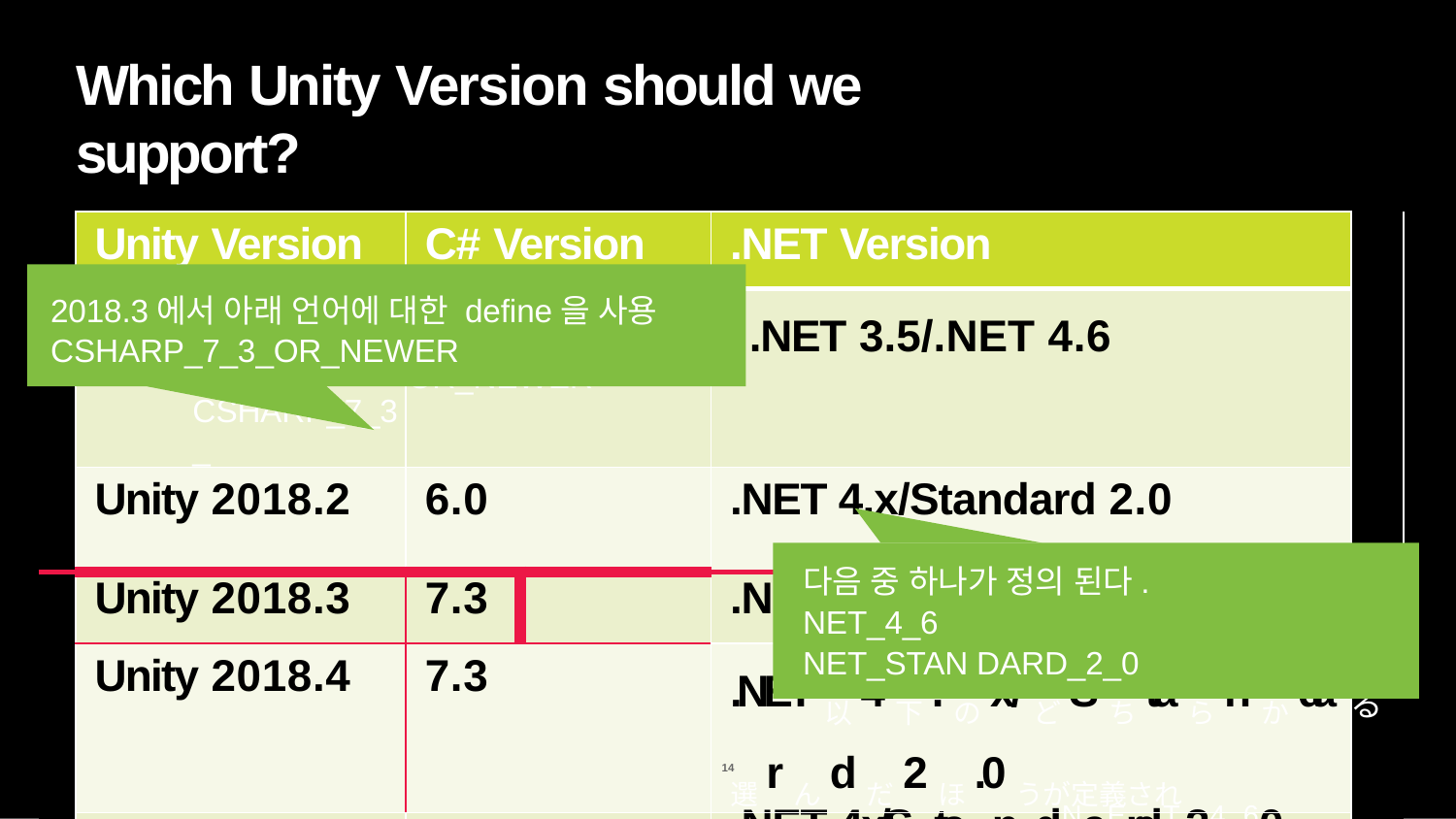

# Which Unity Version should we support?
| 2 | Unity Version | C# Version |  | .NET Version |  |
| --- | --- | --- | --- | --- | --- |
|  | 01U8.n3かityら2以0下1の7言.4語に CSHARP\_7\_3\_ | 関6す.0るdefineが使え OR\_NEWER |  | る.NET 3.5/.NET 4.6 |  |
|  | Unity 2018.2 | 6.0 |  | .NET 4.x/Standard 2.0 |  |
|  | Unity 2018.3 | 7.3 |  | .NET 4.x/Standard 2.0 | る |
|  | Unity 2018.4 | 7.3 |  | .NET以4下.のx/どSちtaらnかda選rんdだ2ほ.0うが定義され |  |
|  | Unity 2019.1 | 7.3 |  | .NET 4.x/SNtaETn\_dNaErdT\_24\_.60D\_2\_0 STANDAR |  |

2018.3에서 아래 언어에 대한 define을 사용
CSHARP_7_3_OR_NEWER

다음 중 하나가 정의 된다.
NET_4_6
NET_STAN DARD_2_0
14